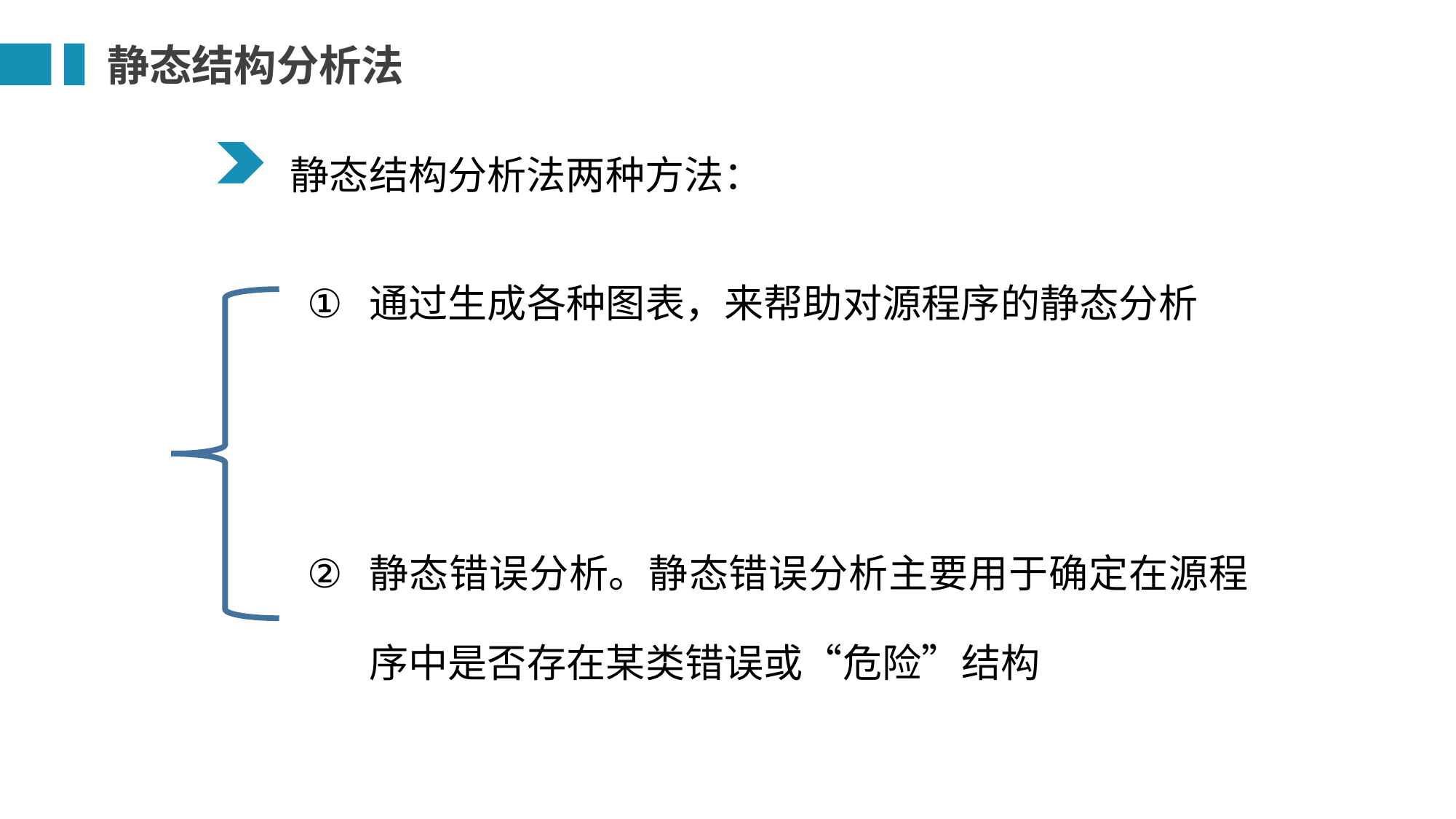

静态结构分析法

静态结构分析法两种方法：

通过生成各种图表，来帮助对源程序的静态分析

静态错误分析。静态错误分析主要用于确定在源程序中是否存在某类错误或“危险”结构

32